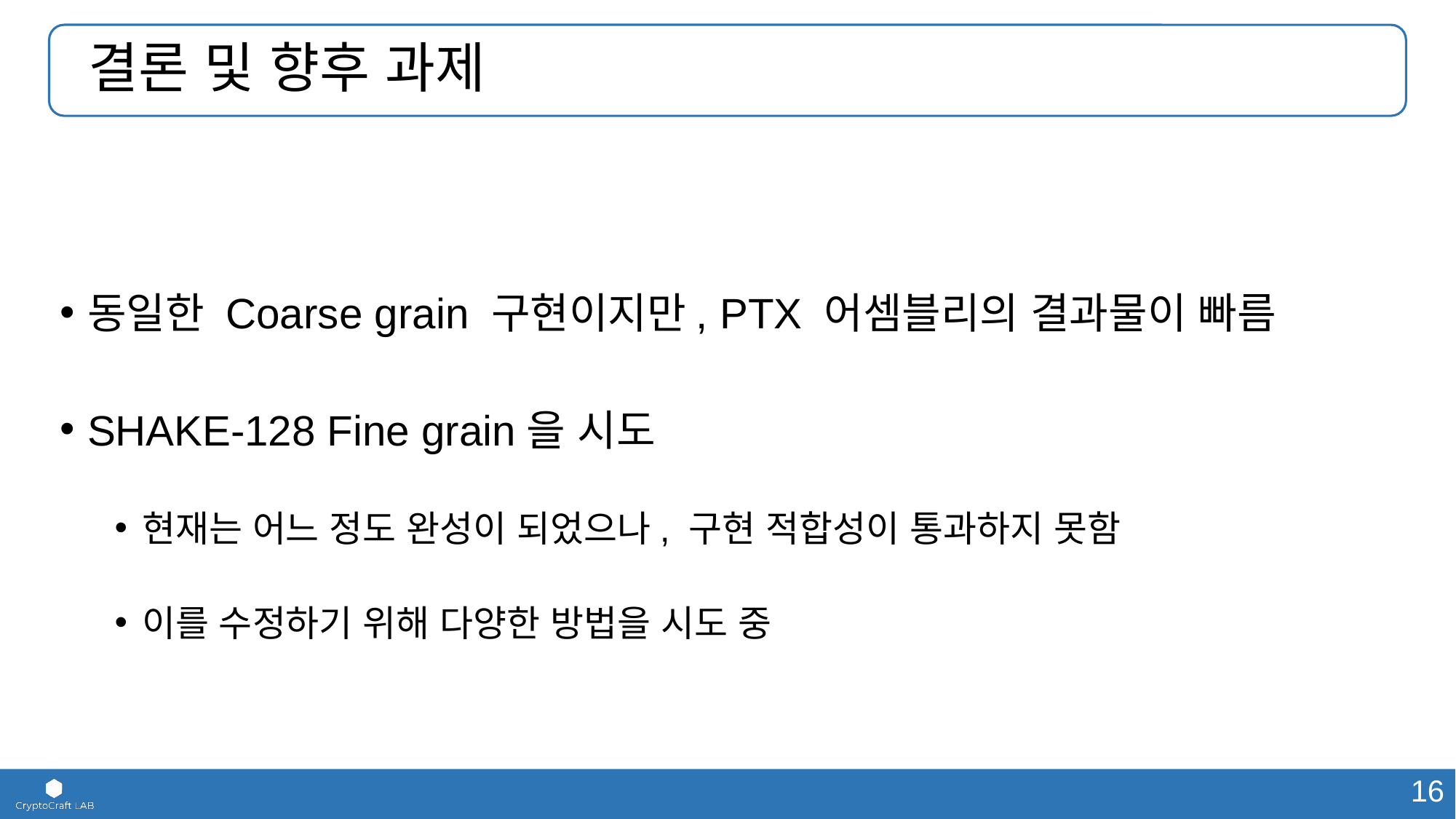

# 결론 및 향후 과제
동일한 Coarse grain 구현이지만, PTX 어셈블리의 결과물이 빠름
SHAKE-128 Fine grain을 시도
현재는 어느 정도 완성이 되었으나, 구현 적합성이 통과하지 못함
이를 수정하기 위해 다양한 방법을 시도 중